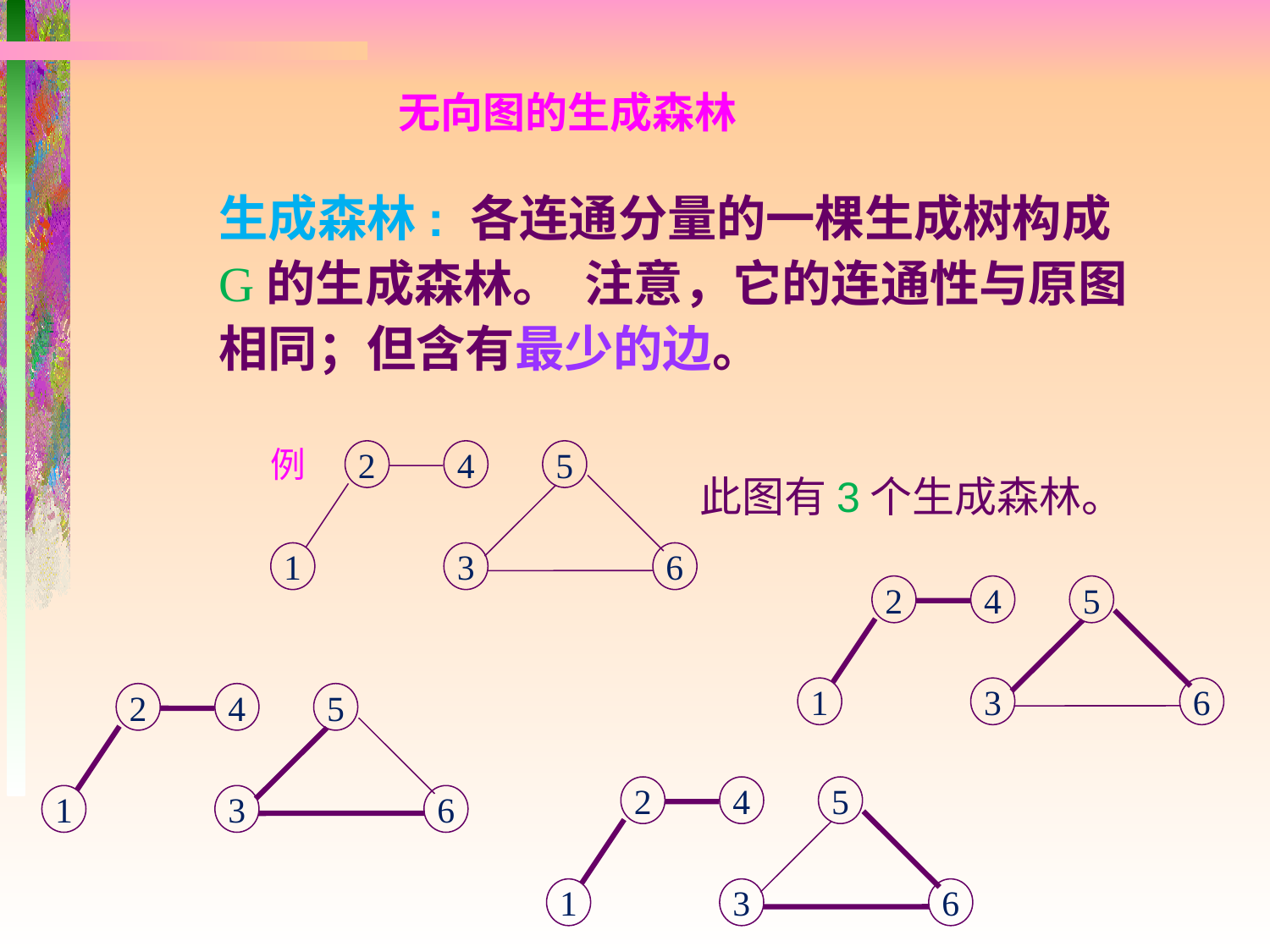

无向图的生成森林
生成森林: 各连通分量的一棵生成树构成G的生成森林。  注意，它的连通性与原图相同；但含有最少的边。
例
2
4
5

1
3
6

此图有3个生成森林。
2
4
5

1
3
6

2
4
5

1
3
6

2
4
5

1
3
6